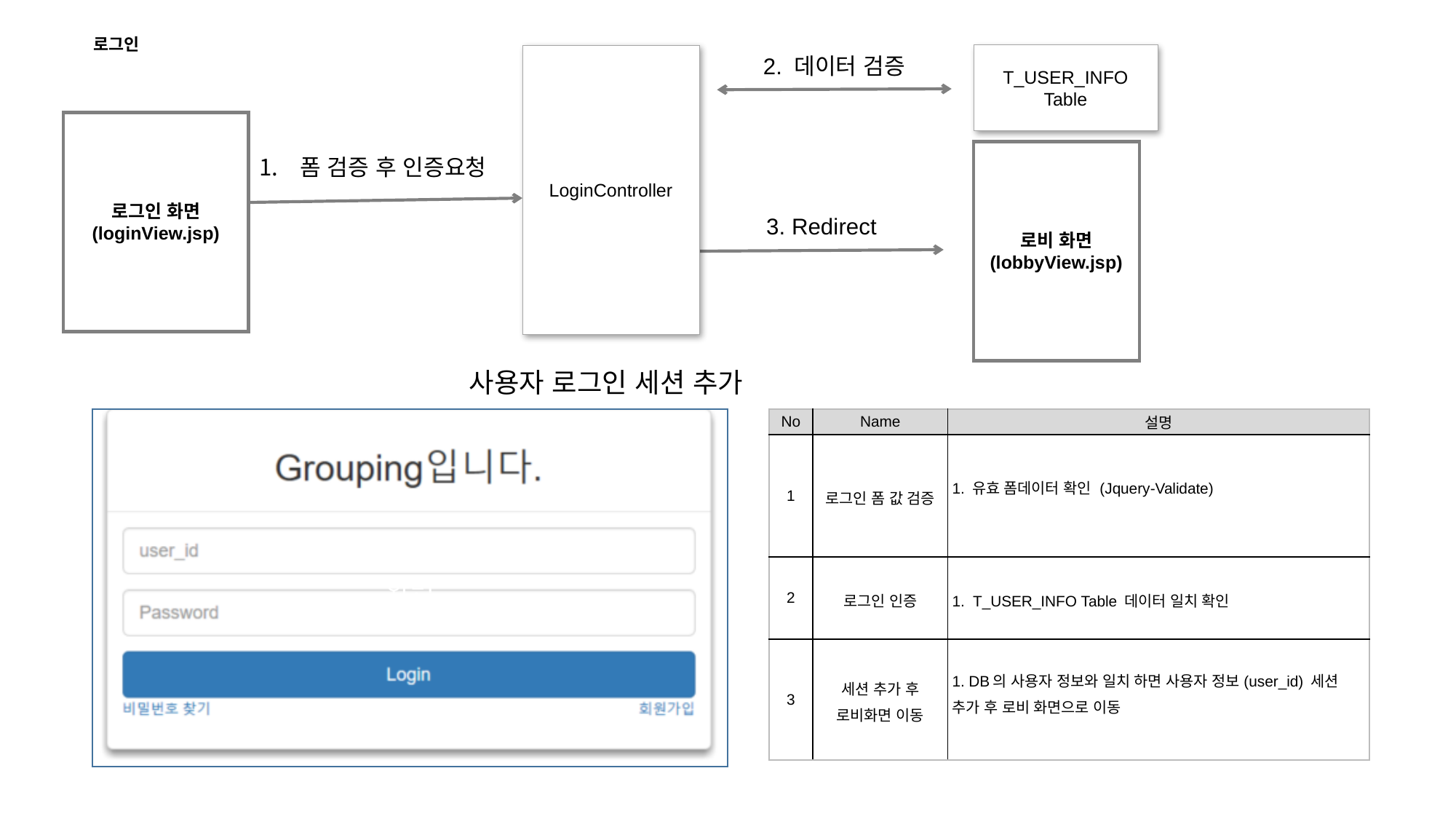

로그인
T_USER_INFO
Table
LoginController
2. 데이터 검증
로그인 화면
(loginView.jsp)
로비 화면
(lobbyView.jsp)
폼 검증 후 인증요청
3. Redirect
사용자 로그인 세션 추가
화면
| No | Name | 설명 |
| --- | --- | --- |
| 1 | 로그인 폼 값 검증 | 1. 유효 폼데이터 확인 (Jquery-Validate) |
| 2 | 로그인 인증 | 1. T\_USER\_INFO Table 데이터 일치 확인 |
| 3 | 세션 추가 후 로비화면 이동 | 1. DB의 사용자 정보와 일치 하면 사용자 정보(user\_id) 세션 추가 후 로비 화면으로 이동 |